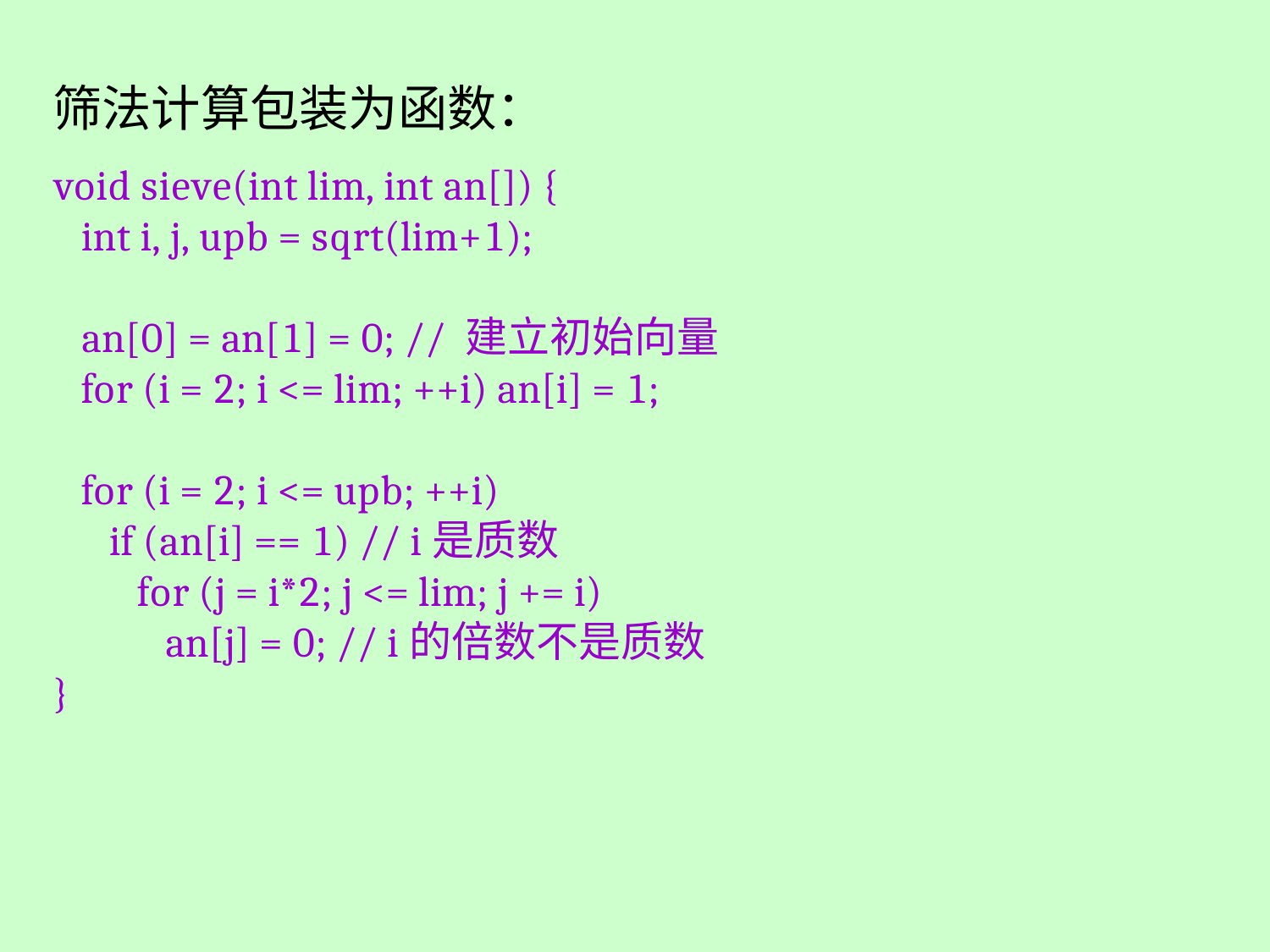

筛法计算包装为函数：
void sieve(int lim, int an[]) {
   int i, j, upb = sqrt(lim+1);

   an[0] = an[1] = 0; // 建立初始向量
   for (i = 2; i <= lim; ++i) an[i] = 1;

   for (i = 2; i <= upb; ++i)
      if (an[i] == 1) // i是质数
         for (j = i*2; j <= lim; j += i)
            an[j] = 0; // i的倍数不是质数
}